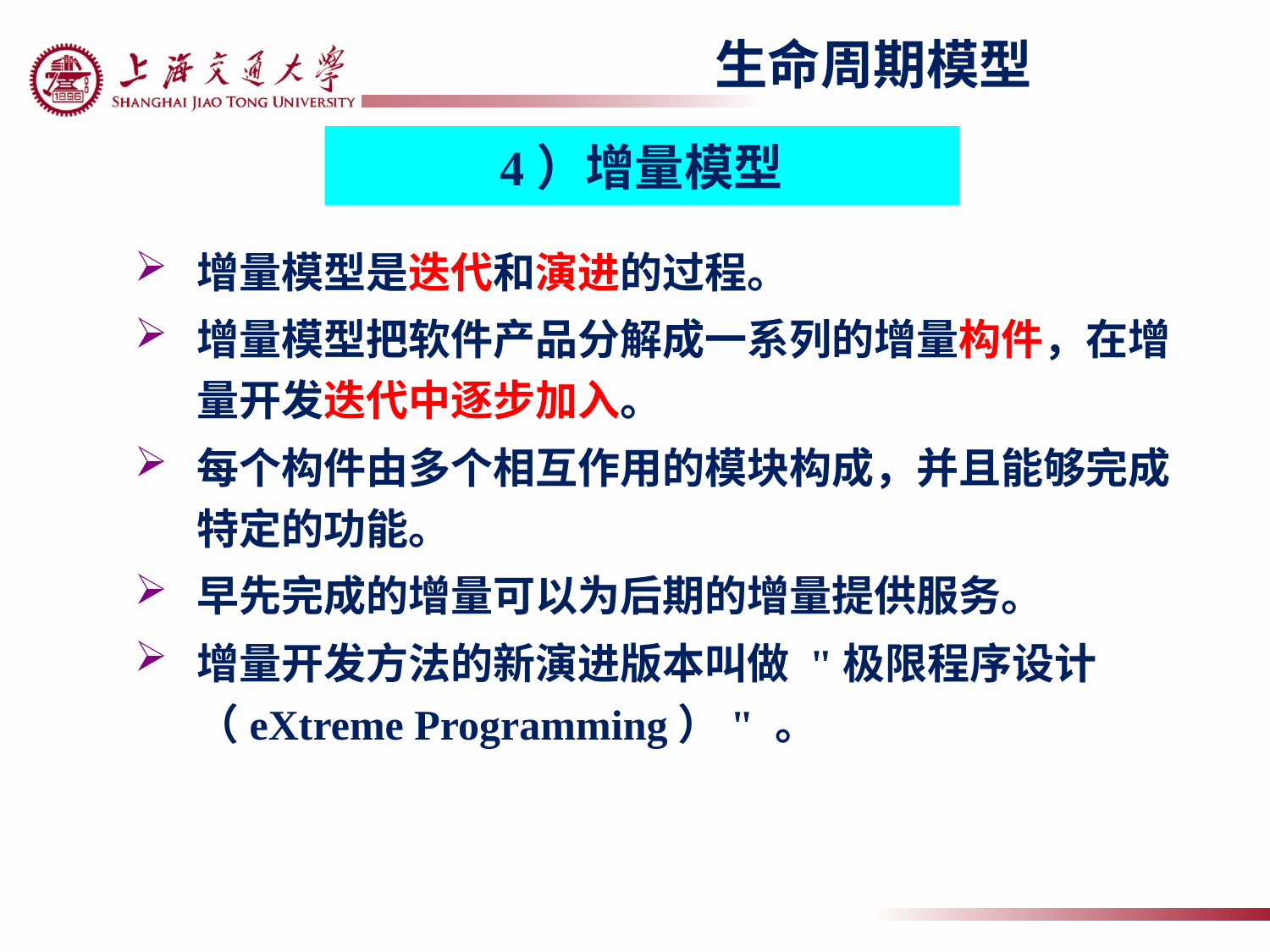

生命周期模型
4）增量模型
增量模型是迭代和演进的过程。
增量模型把软件产品分解成一系列的增量构件，在增量开发迭代中逐步加入。
每个构件由多个相互作用的模块构成，并且能够完成特定的功能。
早先完成的增量可以为后期的增量提供服务。
增量开发方法的新演进版本叫做 "极限程序设计（eXtreme Programming）" 。